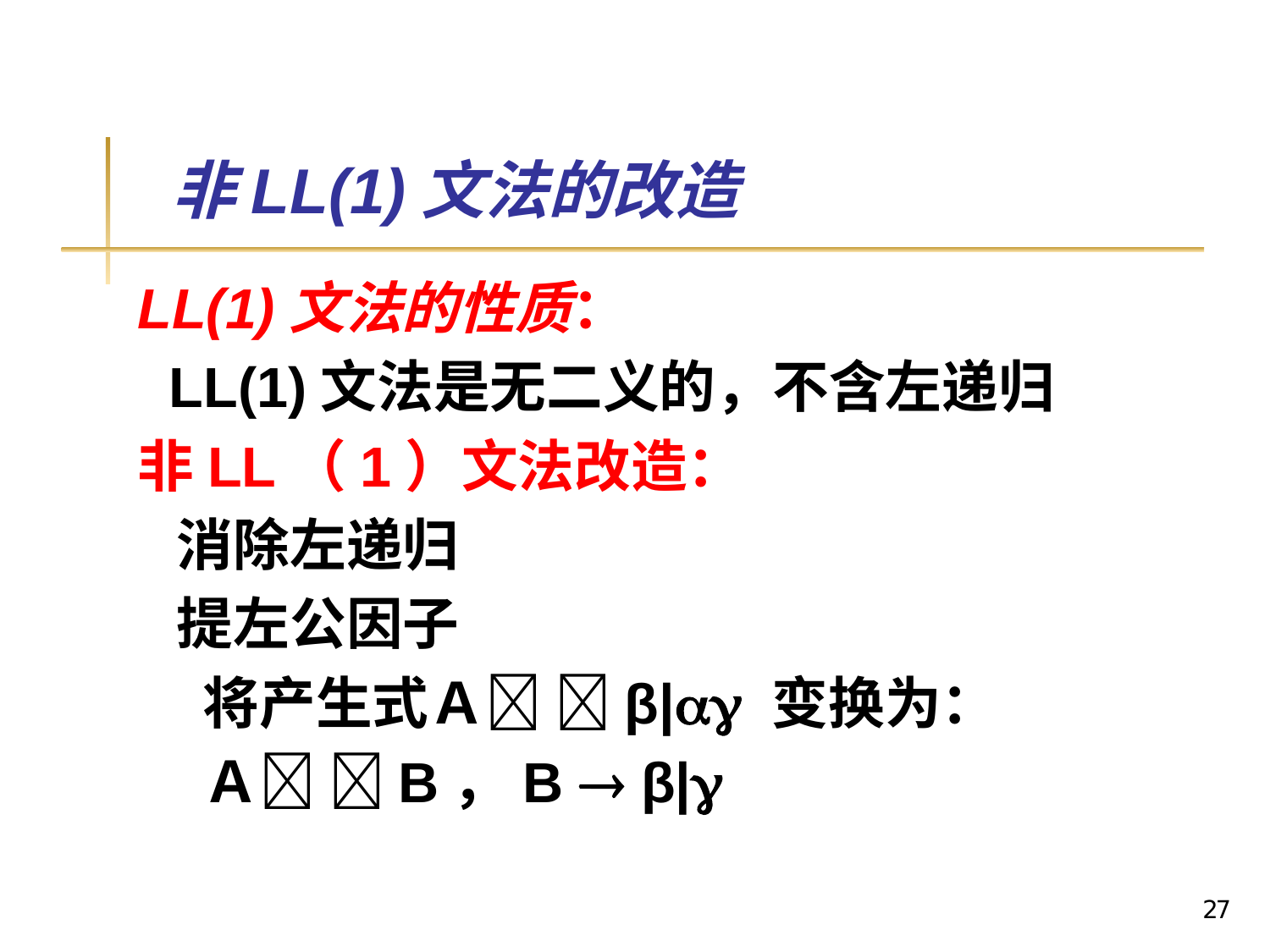

# 非LL(1)文法的改造
LL(1)文法的性质：
  LL(1)文法是无二义的，不含左递归
非LL（1）文法改造：
  消除左递归
  提左公因子
    将产生式Ａ→ αβ|αγ 变换为：
    Ａ→ αB，B → β|γ

27